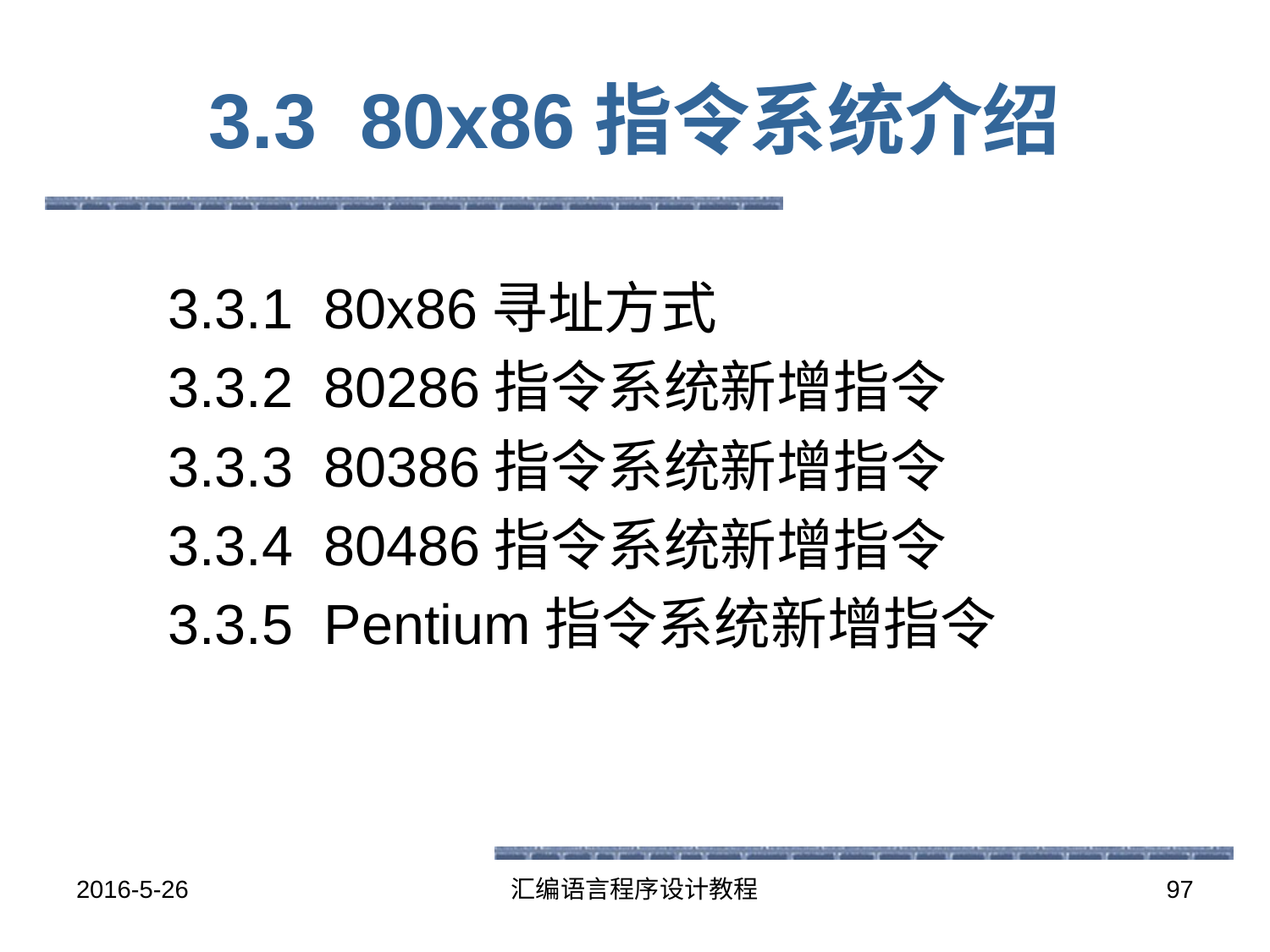

# 3.3  80x86指令系统介绍
3.3.1  80x86寻址方式
3.3.2  80286指令系统新增指令
3.3.3  80386指令系统新增指令
3.3.4  80486指令系统新增指令
3.3.5  Pentium指令系统新增指令
2016-5-26
汇编语言程序设计教程
97